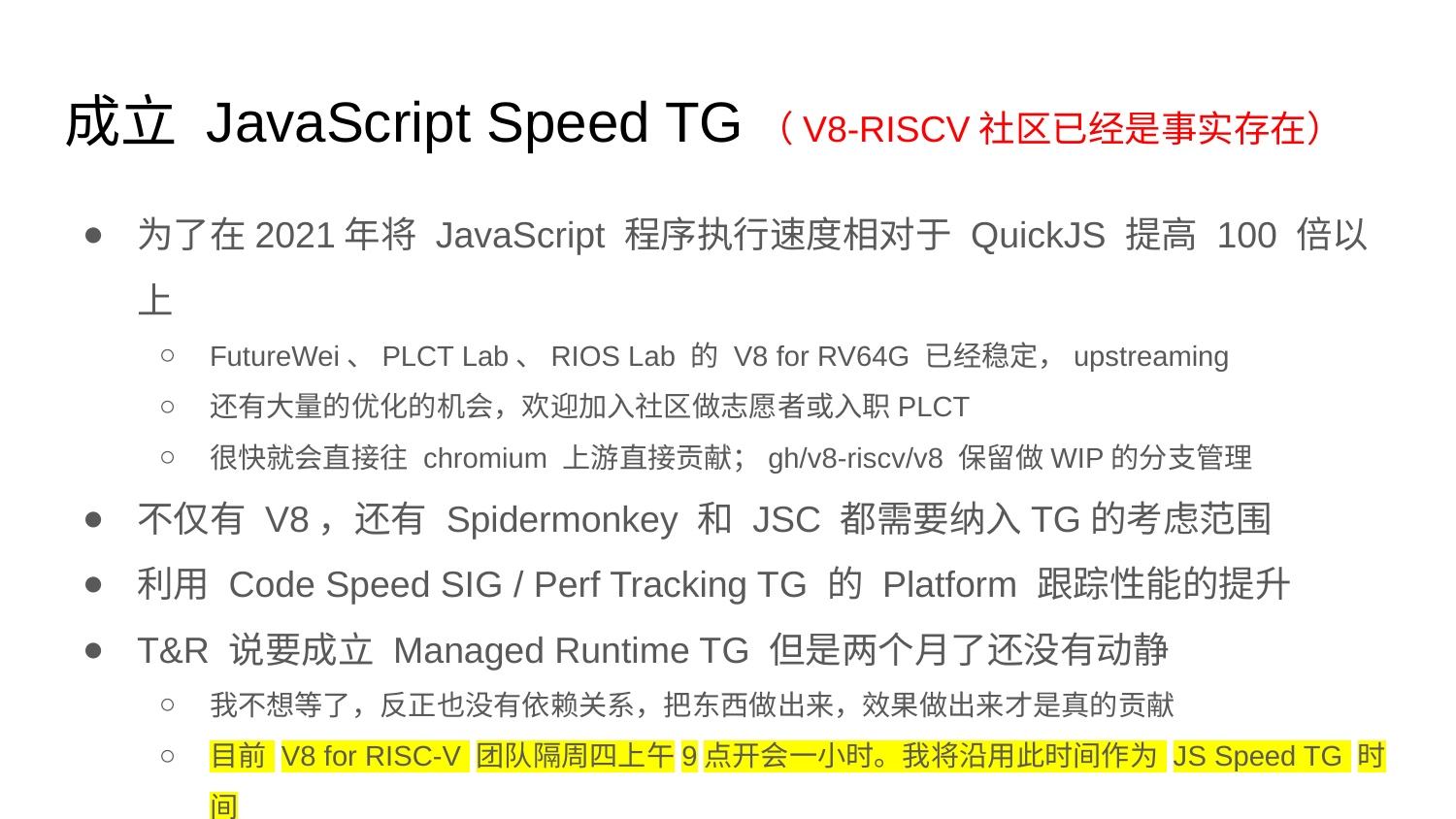

# 成立 JavaScript Speed TG（V8-RISCV社区已经是事实存在）
为了在2021年将 JavaScript 程序执行速度相对于 QuickJS 提高 100 倍以上
FutureWei、PLCT Lab、RIOS Lab 的 V8 for RV64G 已经稳定，upstreaming
还有大量的优化的机会，欢迎加入社区做志愿者或入职PLCT
很快就会直接往 chromium 上游直接贡献；gh/v8-riscv/v8 保留做WIP的分支管理
不仅有 V8，还有 Spidermonkey 和 JSC 都需要纳入TG的考虑范围
利用 Code Speed SIG / Perf Tracking TG 的 Platform 跟踪性能的提升
T&R 说要成立 Managed Runtime TG 但是两个月了还没有动静
我不想等了，反正也没有依赖关系，把东西做出来，效果做出来才是真的贡献
目前 V8 for RISC-V 团队隔周四上午9点开会一小时。我将沿用此时间作为 JS Speed TG 时间
Spidermonkey 尚未开始；JSC 尚未开始调研；欢迎加入和贡献（联系吴伟）